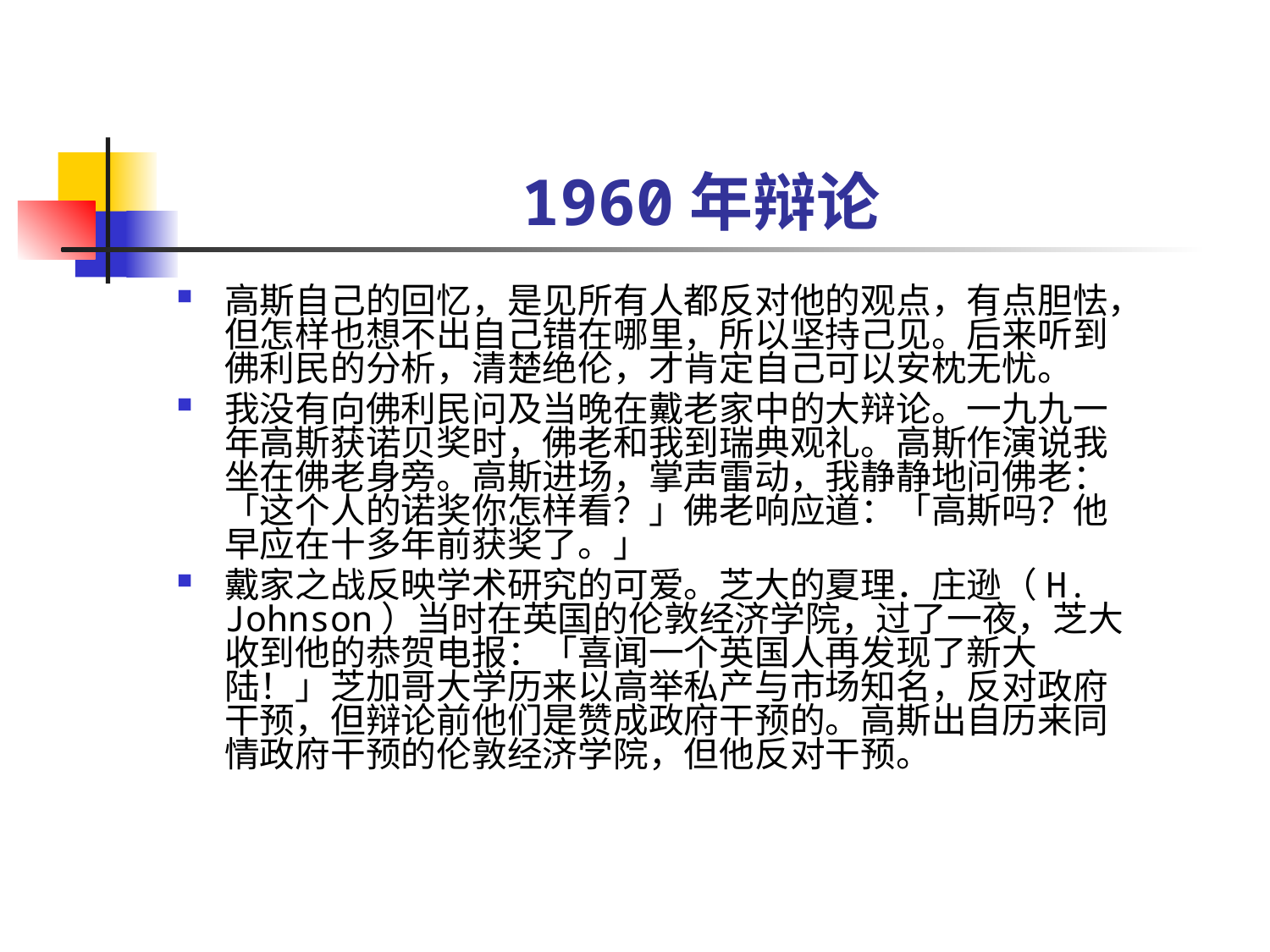

# 1960年辩论
高斯自己的回忆，是见所有人都反对他的观点，有点胆怯，但怎样也想不出自己错在哪里，所以坚持己见。后来听到佛利民的分析，清楚绝伦，才肯定自己可以安枕无忧。
我没有向佛利民问及当晚在戴老家中的大辩论。一九九一年高斯获诺贝奖时，佛老和我到瑞典观礼。高斯作演说我坐在佛老身旁。高斯进场，掌声雷动，我静静地问佛老：「这个人的诺奖你怎样看？」佛老响应道：「高斯吗？他早应在十多年前获奖了。」
戴家之战反映学术研究的可爱。芝大的夏理．庄逊（H. Johnson）当时在英国的伦敦经济学院，过了一夜，芝大收到他的恭贺电报：「喜闻一个英国人再发现了新大陆！」芝加哥大学历来以高举私产与市场知名，反对政府干预，但辩论前他们是赞成政府干预的。高斯出自历来同情政府干预的伦敦经济学院，但他反对干预。